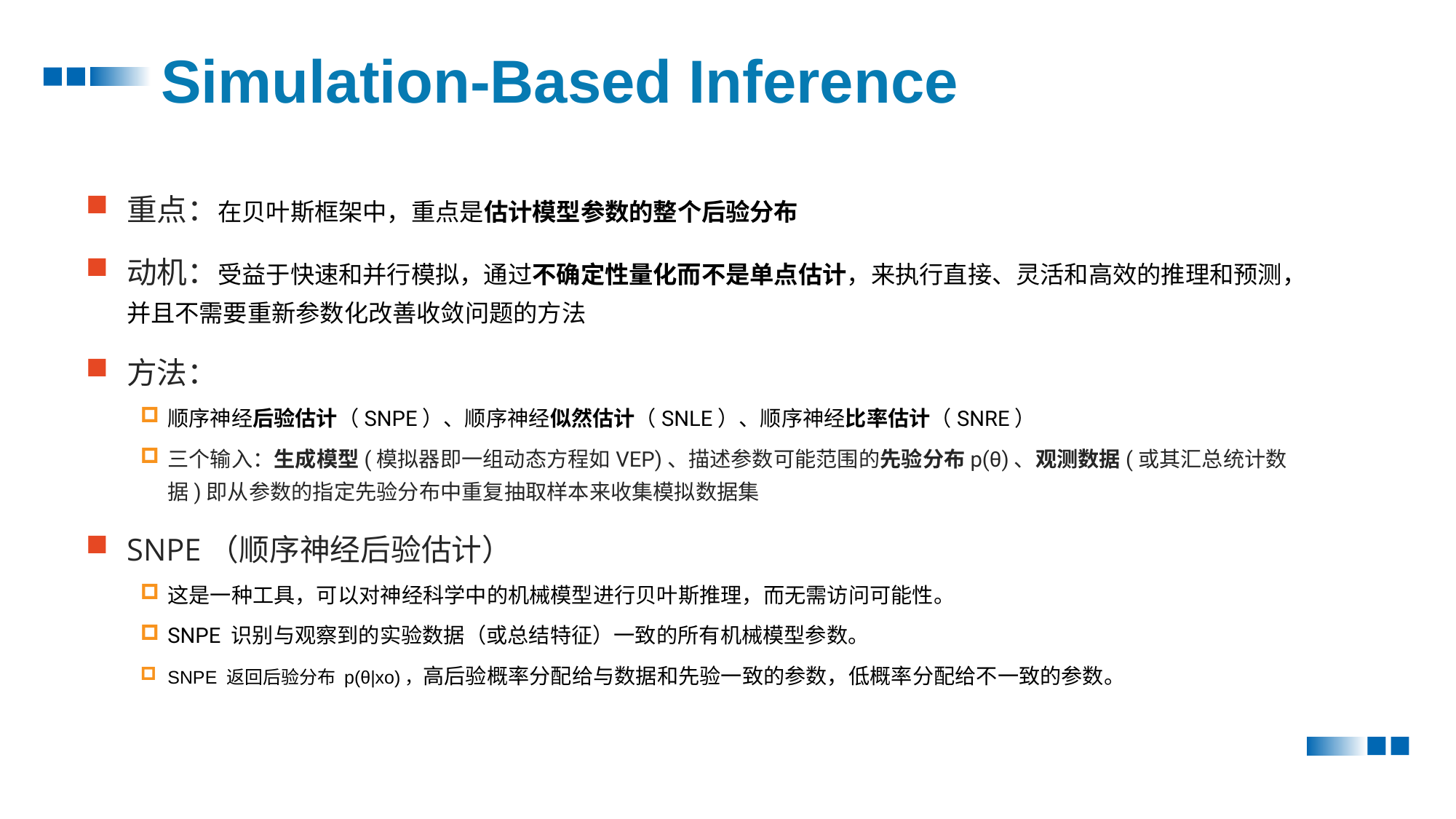

Simulation-Based Inference
重点：在贝叶斯框架中，重点是估计模型参数的整个后验分布
动机：受益于快速和并行模拟，通过不确定性量化而不是单点估计，来执行直接、灵活和高效的推理和预测，并且不需要重新参数化改善收敛问题的方法
方法：
顺序神经后验估计（SNPE）、顺序神经似然估计（SNLE）、顺序神经比率估计（SNRE）
三个输入：生成模型(模拟器即一组动态方程如VEP)、描述参数可能范围的先验分布p(θ)、观测数据(或其汇总统计数据)即从参数的指定先验分布中重复抽取样本来收集模拟数据集
SNPE（顺序神经后验估计）
这是一种工具，可以对神经科学中的机械模型进行贝叶斯推理，而无需访问可能性。
SNPE 识别与观察到的实验数据（或总结特征）一致的所有机械模型参数。
SNPE 返回后验分布 p(θ|xo)，高后验概率分配给与数据和先验一致的参数，低概率分配给不一致的参数。